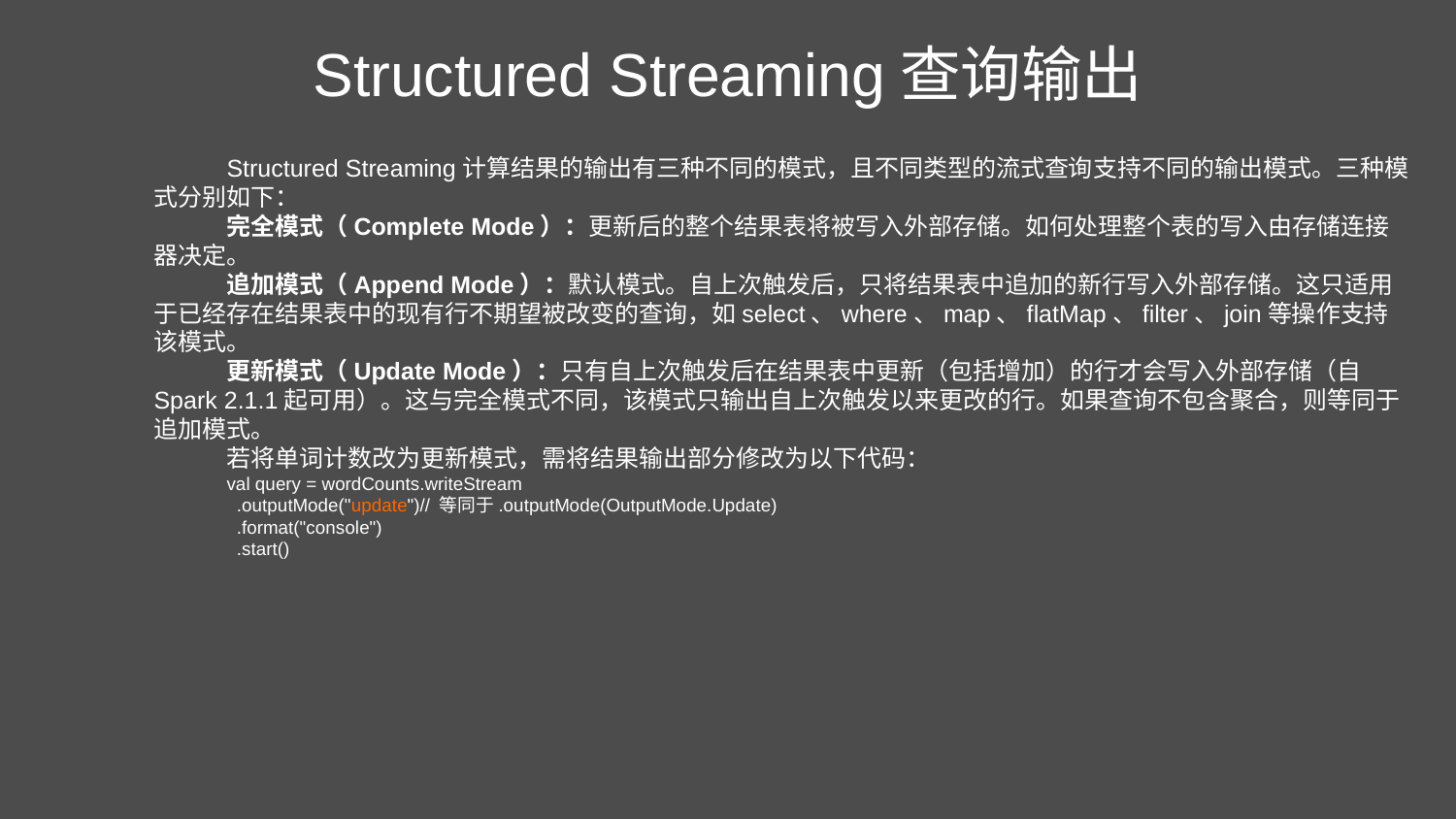

Structured Streaming查询输出

Structured Streaming计算结果的输出有三种不同的模式，且不同类型的流式查询支持不同的输出模式。三种模式分别如下：
完全模式（Complete Mode）：更新后的整个结果表将被写入外部存储。如何处理整个表的写入由存储连接器决定。
追加模式（Append Mode）：默认模式。自上次触发后，只将结果表中追加的新行写入外部存储。这只适用于已经存在结果表中的现有行不期望被改变的查询，如select、where、map、flatMap、filter、join等操作支持该模式。
更新模式（Update Mode）：只有自上次触发后在结果表中更新（包括增加）的行才会写入外部存储（自Spark 2.1.1起可用）。这与完全模式不同，该模式只输出自上次触发以来更改的行。如果查询不包含聚合，则等同于追加模式。
若将单词计数改为更新模式，需将结果输出部分修改为以下代码：
val query = wordCounts.writeStream
  .outputMode("update")// 等同于.outputMode(OutputMode.Update)
  .format("console")
  .start()